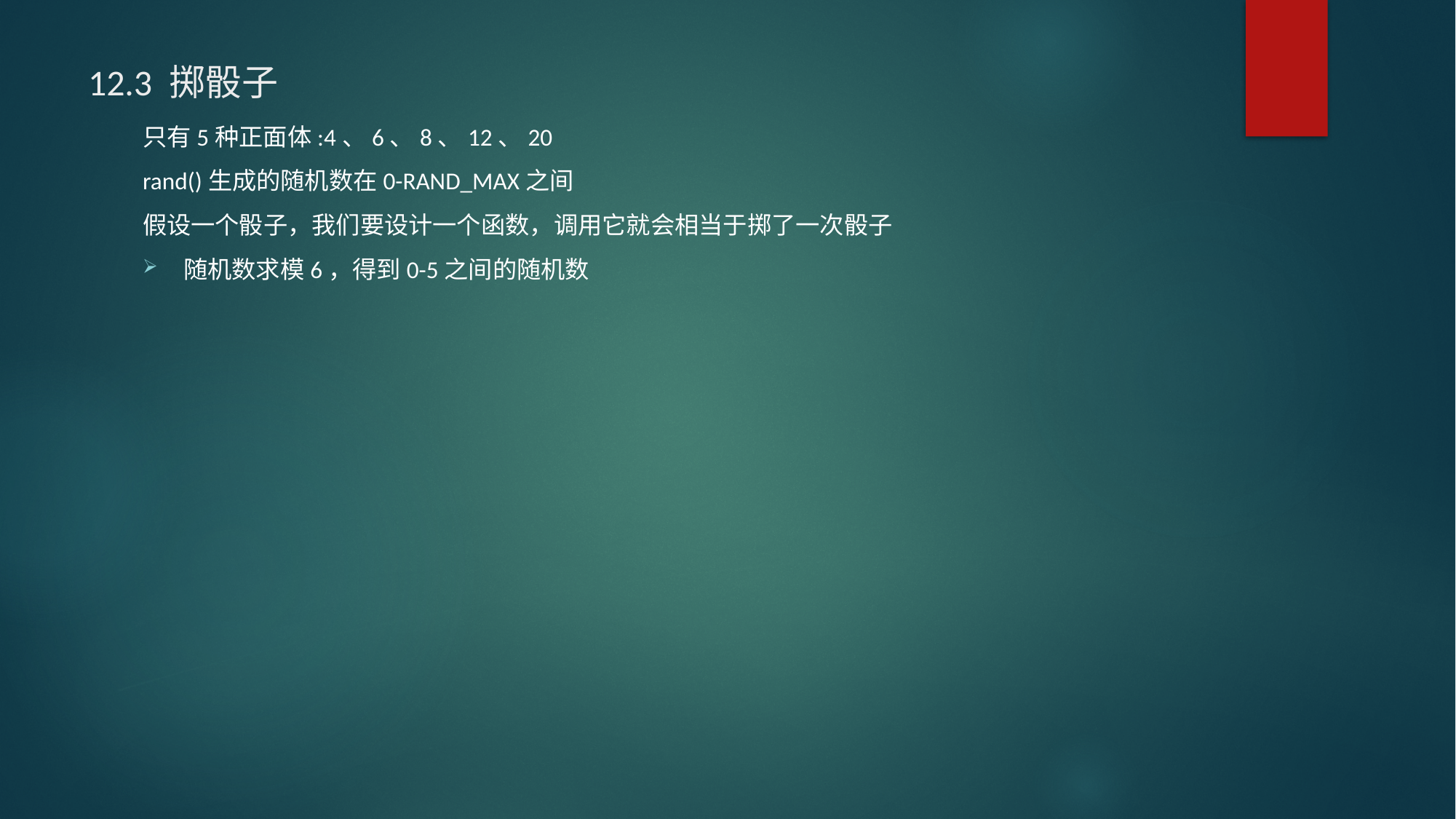

# 12.3 掷骰子
只有5种正面体:4、6、8、12、20
rand()生成的随机数在0-RAND_MAX之间
假设一个骰子，我们要设计一个函数，调用它就会相当于掷了一次骰子
随机数求模6，得到0-5之间的随机数